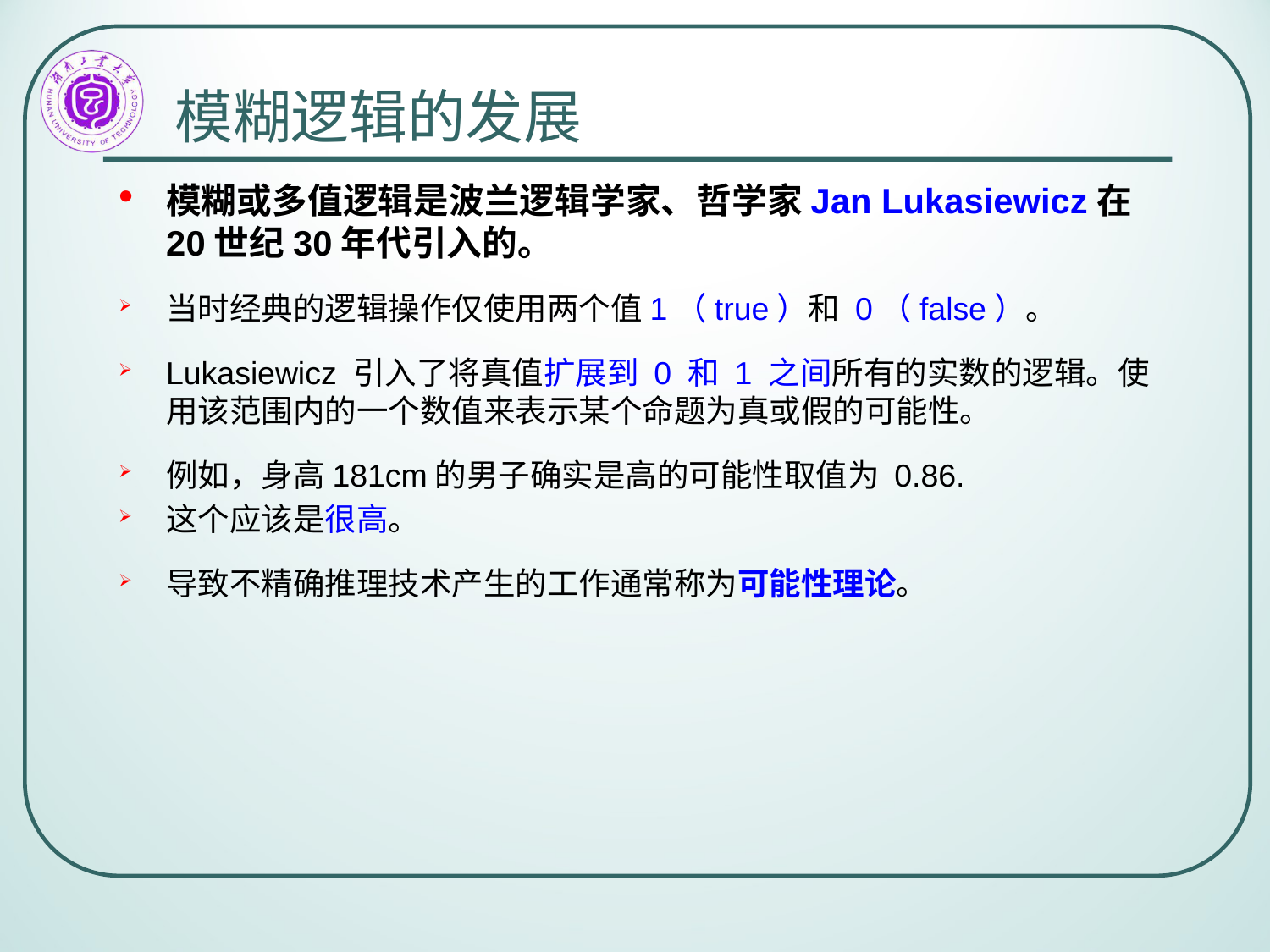

# 模糊逻辑的发展
模糊或多值逻辑是波兰逻辑学家、哲学家Jan Lukasiewicz在20世纪30年代引入的。

当时经典的逻辑操作仅使用两个值1（true）和 0（false）。

Lukasiewicz 引入了将真值扩展到 0 和 1 之间所有的实数的逻辑。使用该范围内的一个数值来表示某个命题为真或假的可能性。

例如，身高181cm的男子确实是高的可能性取值为 0.86.
这个应该是很高。

导致不精确推理技术产生的工作通常称为可能性理论。